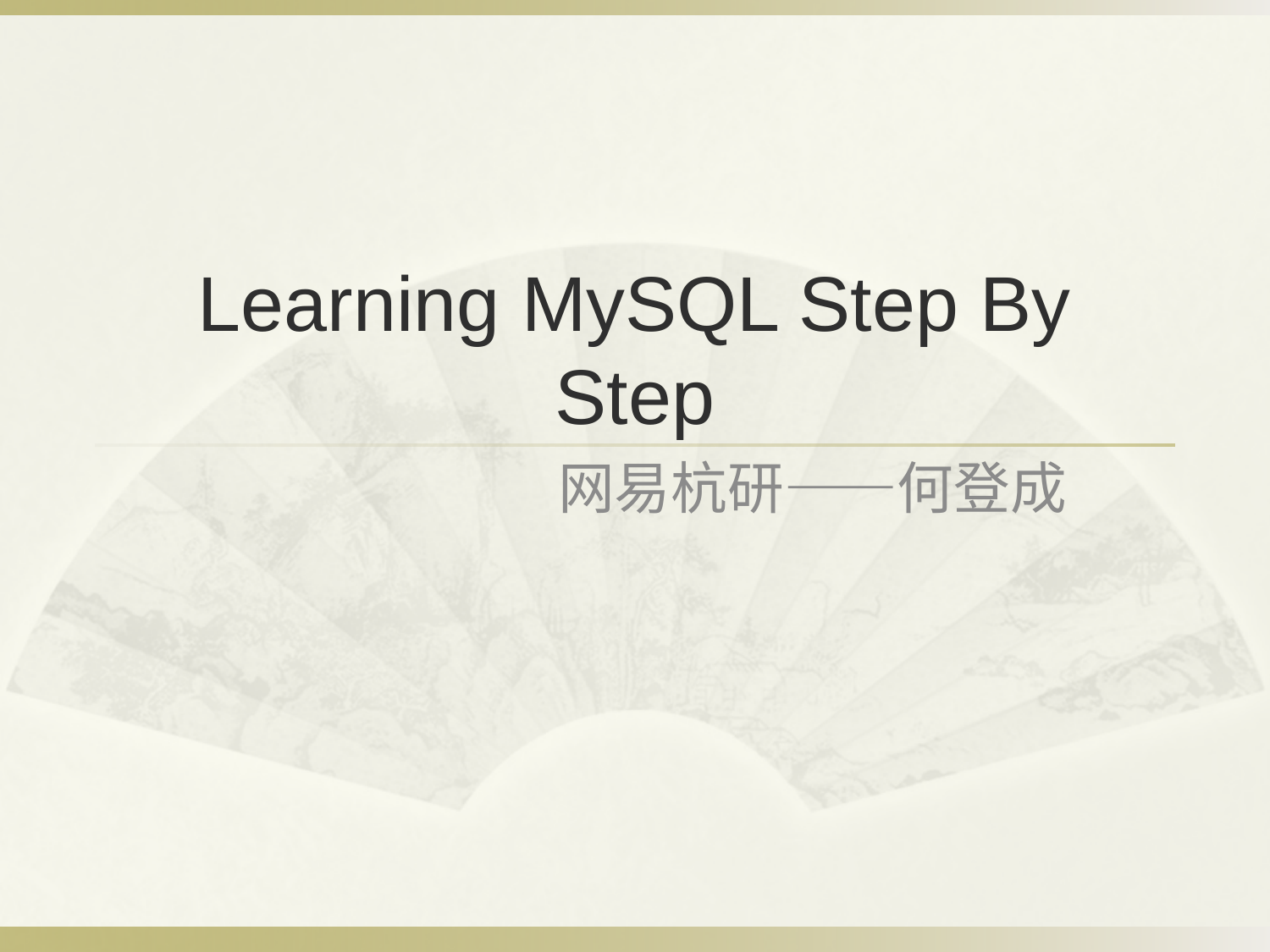

# Learning MySQL Step By Step
网易杭研——何登成